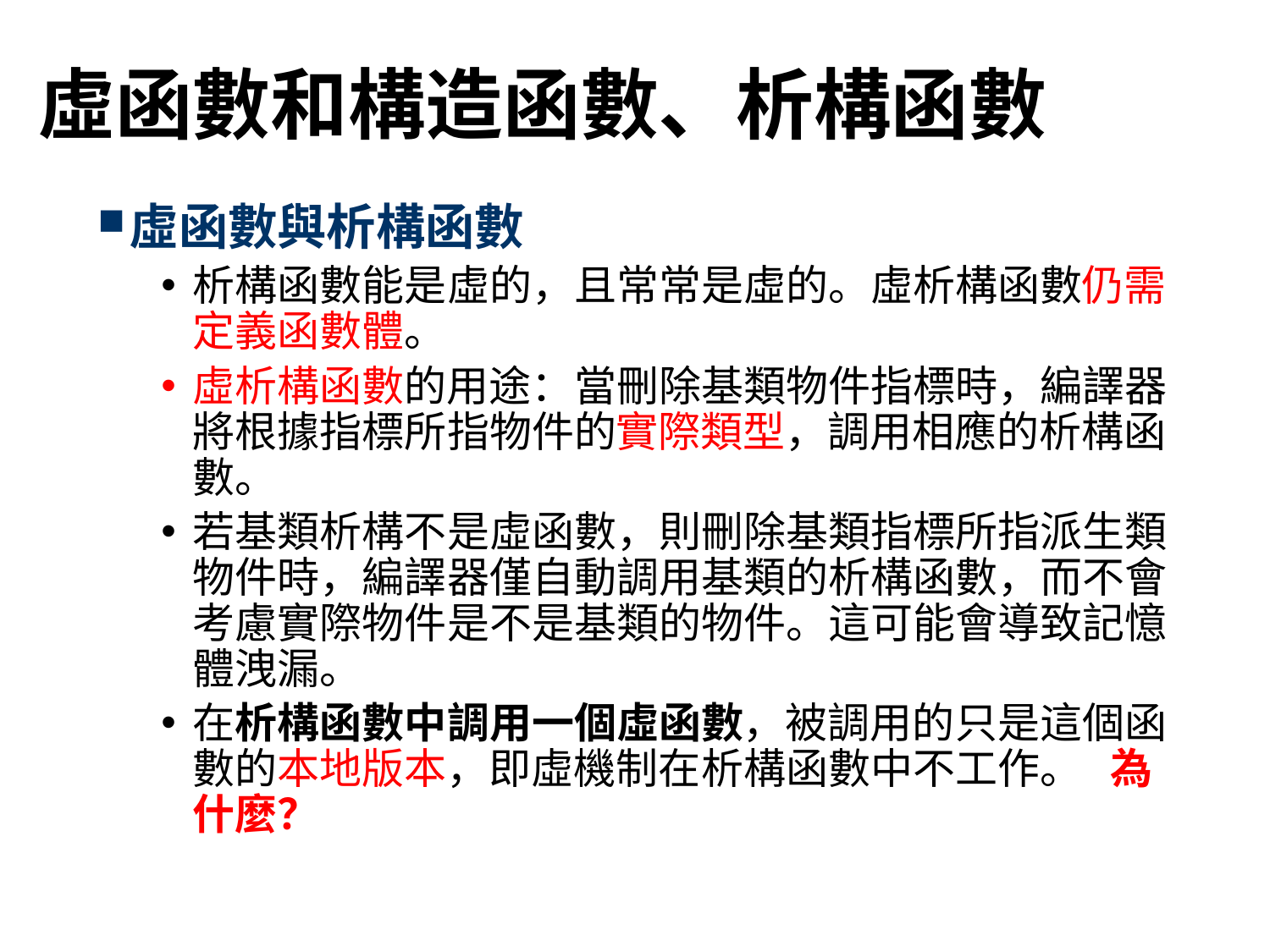

# 虛函數和構造函數、析構函數
虛函數與析構函數
析構函數能是虛的，且常常是虛的。虛析構函數仍需定義函數體。
虛析構函數的用途：當刪除基類物件指標時，編譯器將根據指標所指物件的實際類型，調用相應的析構函數。
若基類析構不是虛函數，則刪除基類指標所指派生類物件時，編譯器僅自動調用基類的析構函數，而不會考慮實際物件是不是基類的物件。這可能會導致記憶體洩漏。
在析構函數中調用一個虛函數，被調用的只是這個函數的本地版本，即虛機制在析構函數中不工作。   為什麼？